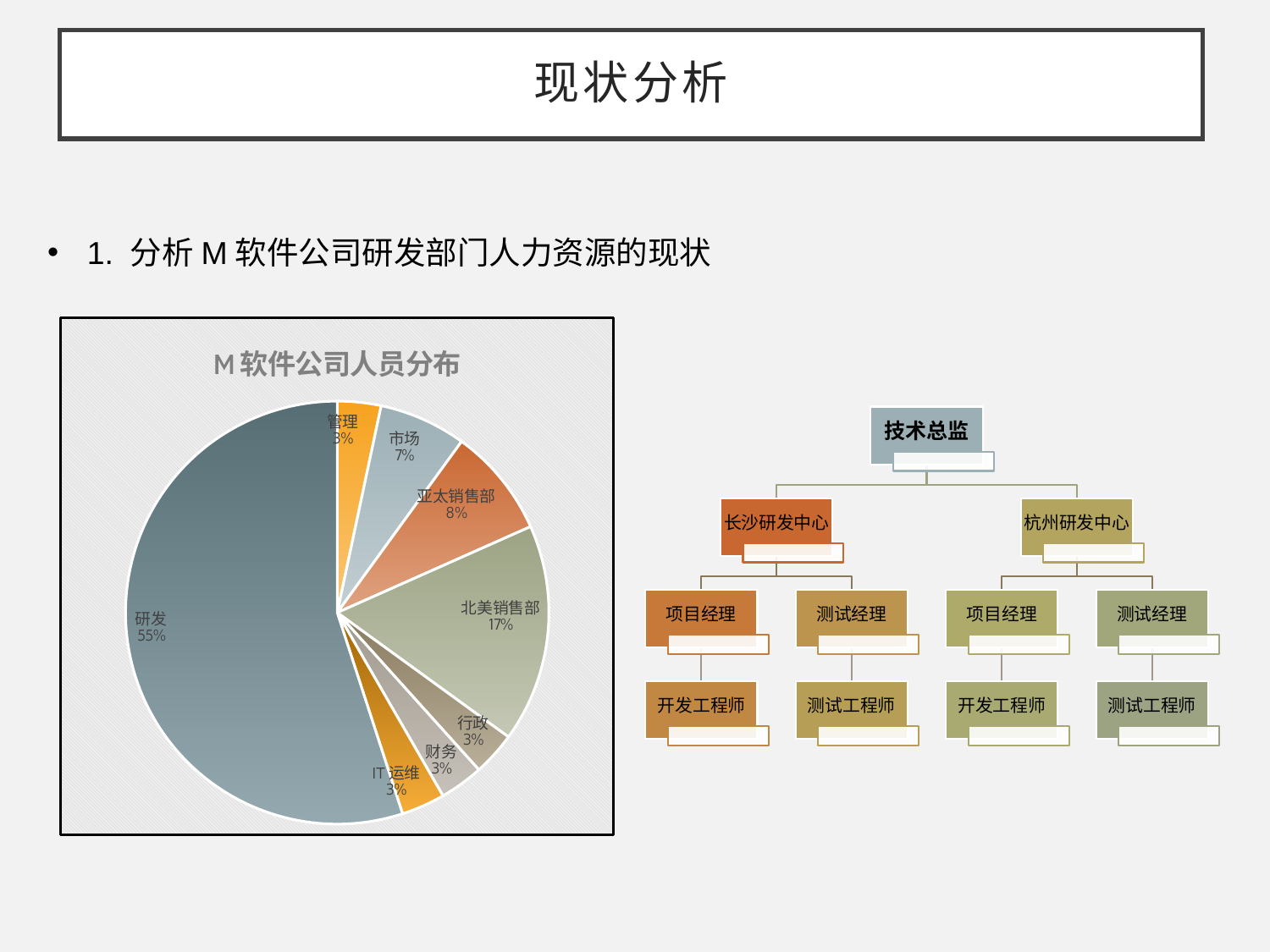

# 现状分析

1. 分析M软件公司研发部门人力资源的现状

### Chart: M软件公司人员分布

| Category |  |
|---|---|
| 管理 | 2.0 |
| 市场 | 4.0 |
| 亚太销售部 | 5.0 |
| 北美销售部 | 10.0 |
| 行政 | 2.0 |
| 财务 | 2.0 |
| IT运维 | 2.0 |
| 研发 | 33.0 |
技术总监

长沙研发中心

项目经理

开发工程师

测试经理

测试工程师

杭州研发中心

项目经理

开发工程师

测试经理

测试工程师